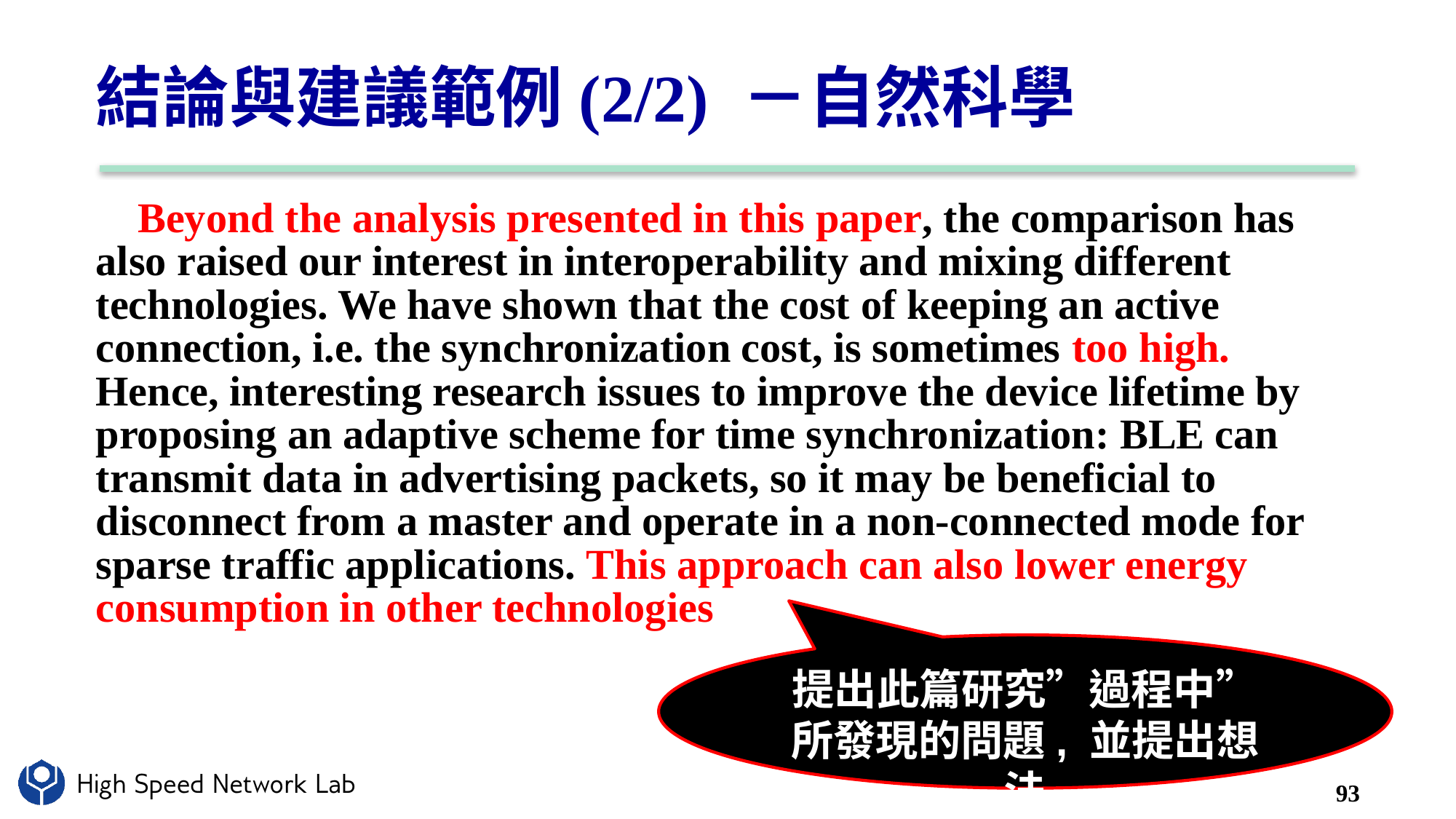

# 結論與建議範例(2/2) －自然科學
    Beyond the analysis presented in this paper, the comparison has also raised our interest in interoperability and mixing different technologies. We have shown that the cost of keeping an active connection, i.e. the synchronization cost, is sometimes too high. Hence, interesting research issues to improve the device lifetime by proposing an adaptive scheme for time synchronization: BLE can transmit data in advertising packets, so it may be beneficial to disconnect from a master and operate in a non-connected mode for sparse traffic applications. This approach can also lower energy consumption in other technologies
提出此篇研究”過程中”所發現的問題, 並提出想法
93